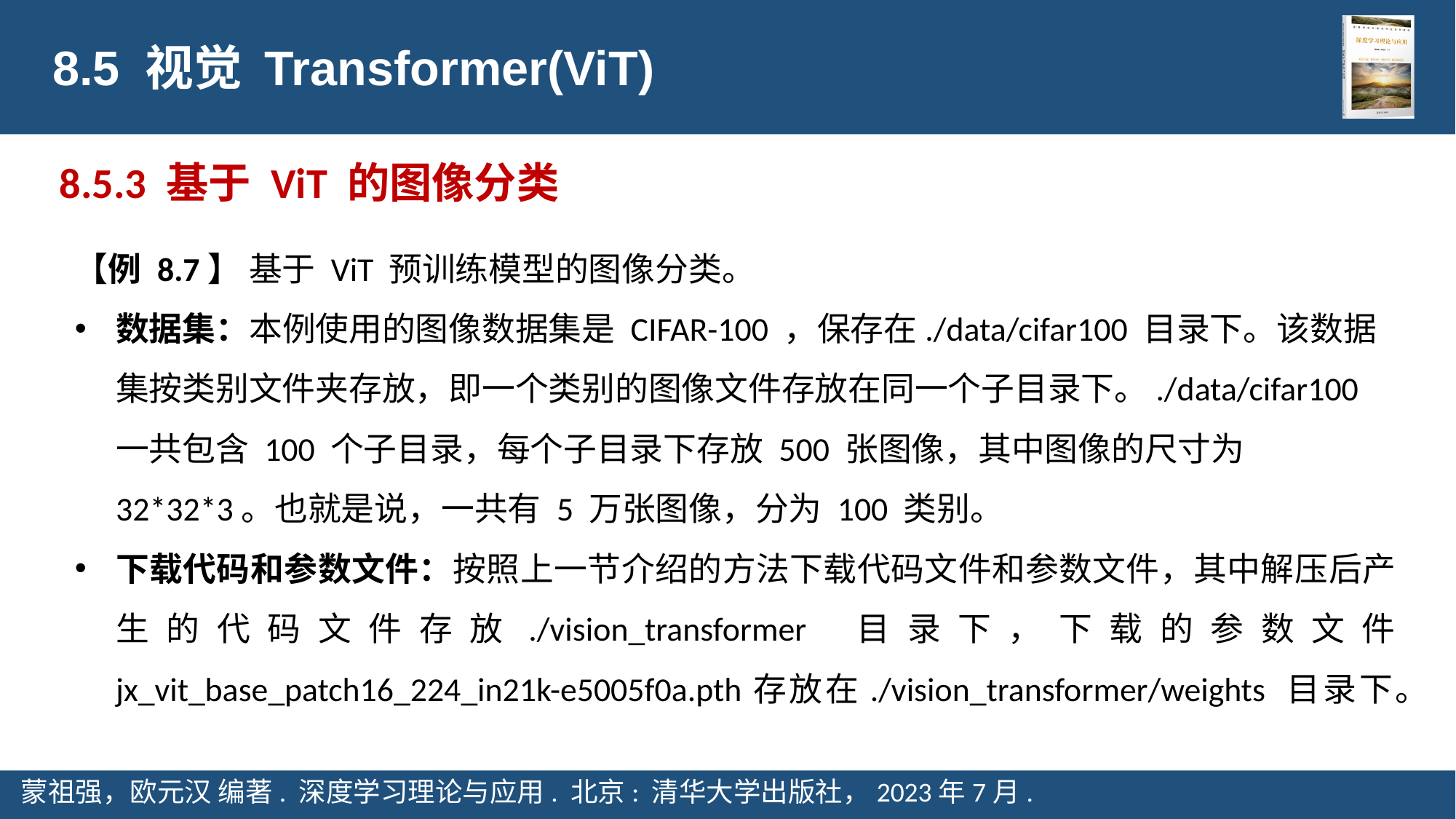

8.5 视觉 Transformer(ViT)
8.5.3 基于 ViT 的图像分类
【例 8.7】 基于 ViT 预训练模型的图像分类。
数据集：本例使用的图像数据集是 CIFAR-100 ，保存在./data/cifar100 目录下。该数据集按类别文件夹存放，即一个类别的图像文件存放在同一个子目录下。./data/cifar100一共包含 100 个子目录，每个子目录下存放 500 张图像，其中图像的尺寸为 32*32*3。也就是说，一共有 5 万张图像，分为 100 类别。
下载代码和参数文件：按照上一节介绍的方法下载代码文件和参数文件，其中解压后产生的代码文件存放./vision_transformer 目录下，下载的参数文件 jx_vit_base_patch16_224_in21k-e5005f0a.pth存放在./vision_transformer/weights 目录下。